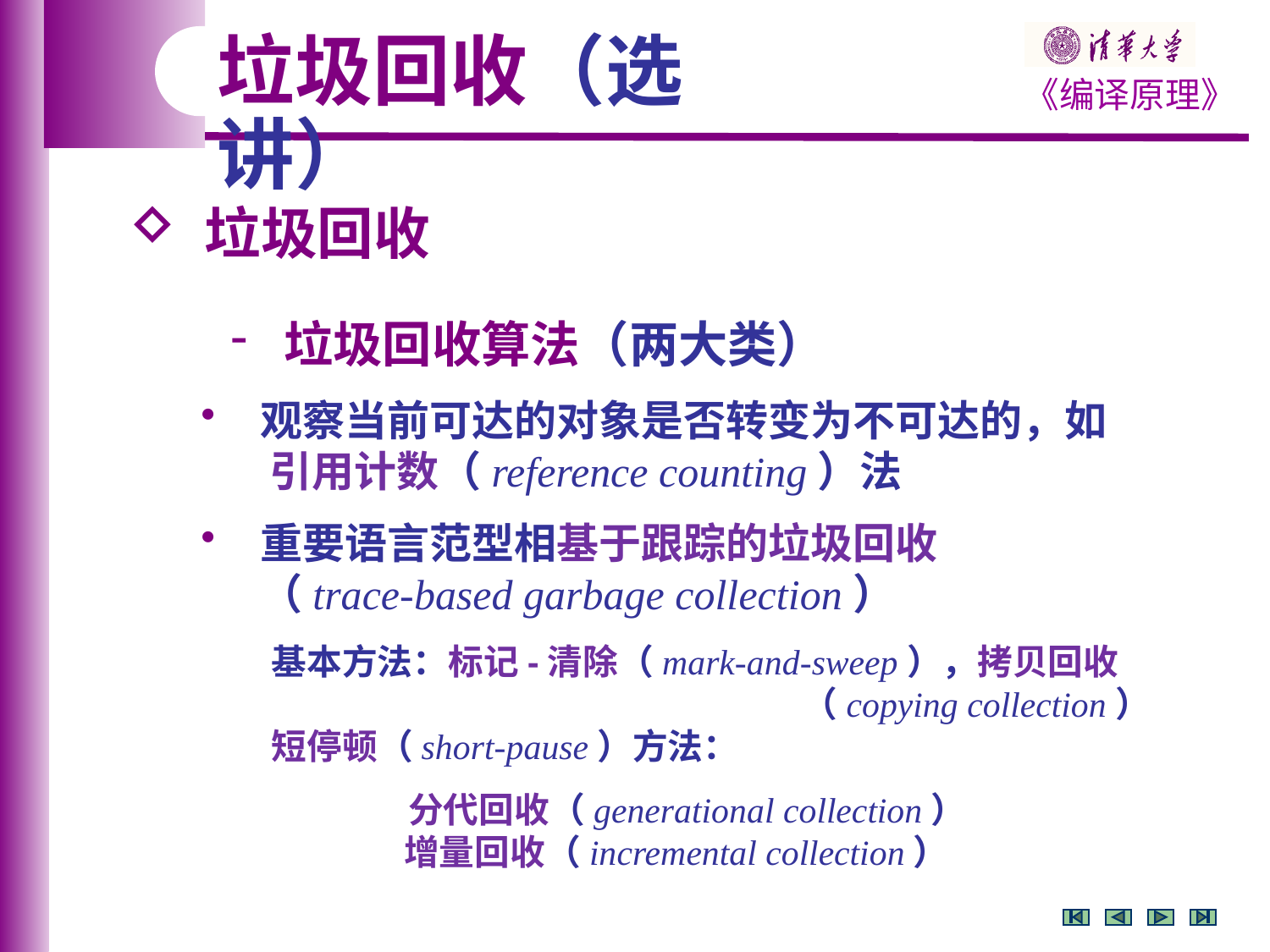

垃圾回收（选讲）
 垃圾回收

 垃圾回收算法（两大类）

  观察当前可达的对象是否转变为不可达的，如
   引用计数（reference counting）法

  重要语言范型相基于跟踪的垃圾回收
  （trace-based garbage collection）

    基本方法：标记-清除（mark-and-sweep），拷贝回收
                                                                      （copying collection）
    短停顿（short-pause）方法：

                     分代回收（generational collection）
                                          增量回收（incremental collection）